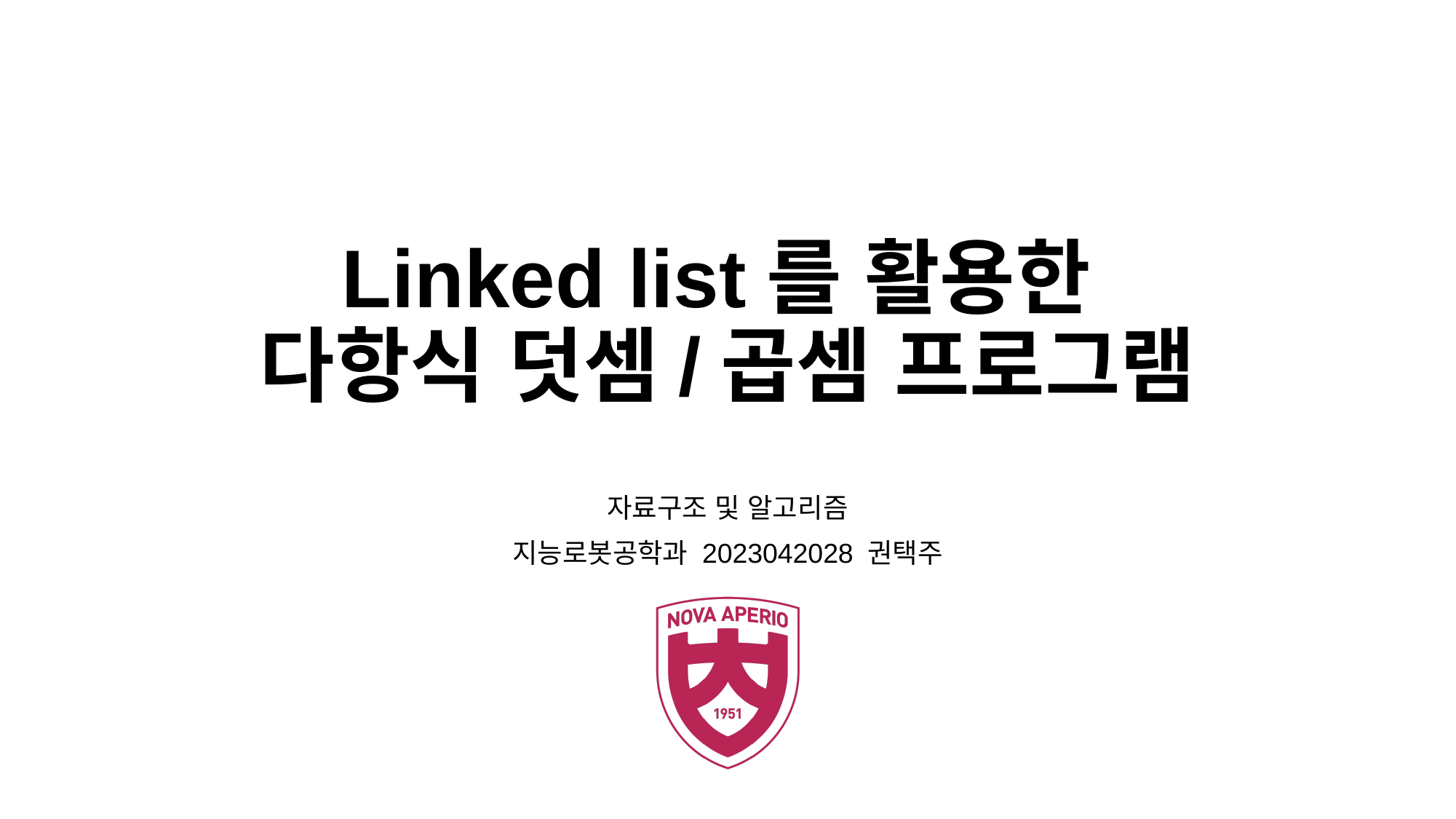

# Linked list를 활용한 다항식 덧셈/곱셈 프로그램
자료구조 및 알고리즘
지능로봇공학과 2023042028 권택주